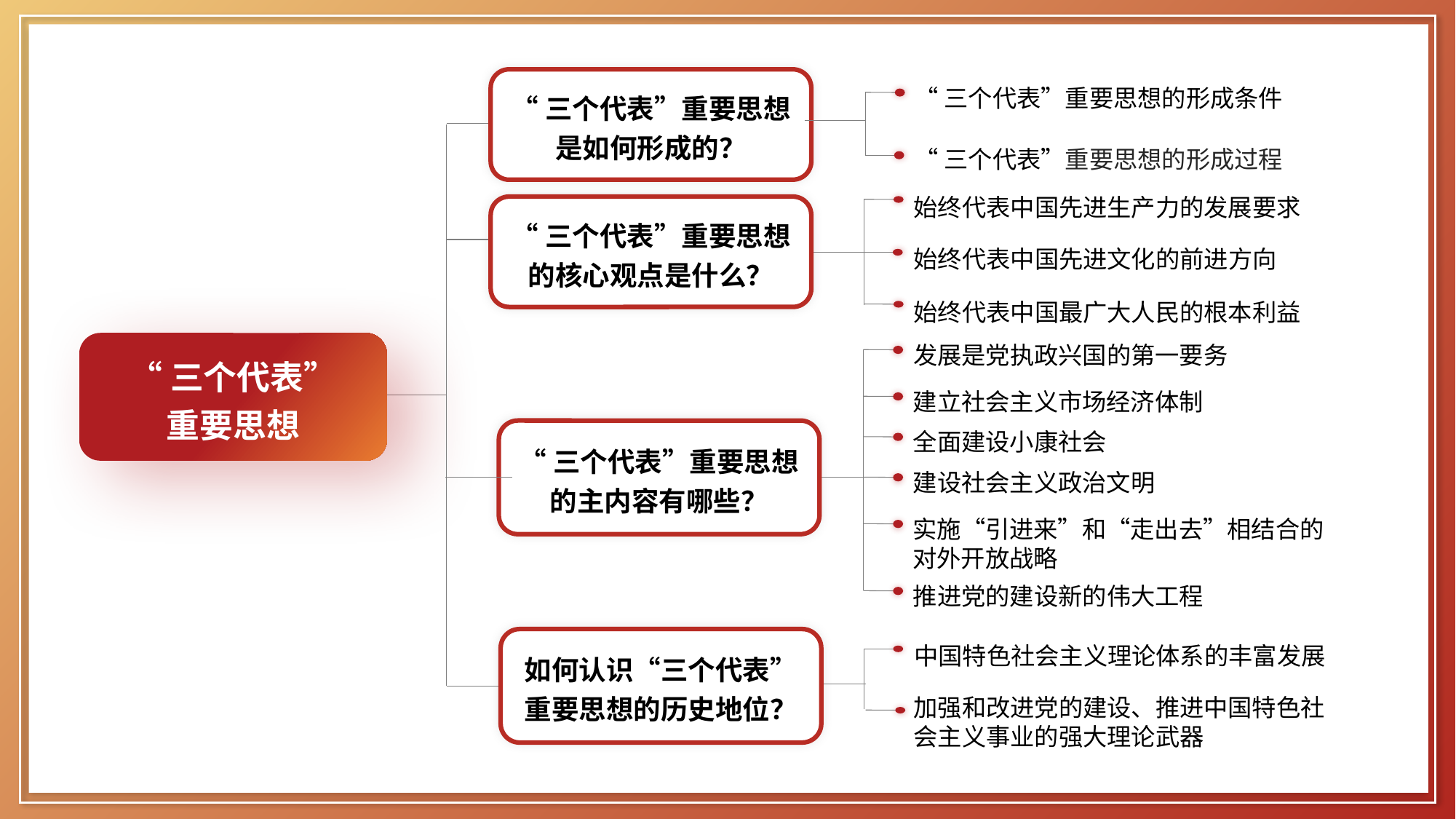

“三个代表”重要思想是如何形成的？
“三个代表”重要思想的形成条件

“三个代表”重要思想的形成过程

始终代表中国先进生产力的发展要求

始终代表中国先进文化的前进方向

始终代表中国最广大人民的根本利益

“三个代表”重要思想的核心观点是什么？
“三个代表”
重要思想
发展是党执政兴国的第一要务

建立社会主义市场经济体制

全面建设小康社会

建设社会主义政治文明

实施“引进来”和“走出去”相结合的对外开放战略

推进党的建设新的伟大工程

“三个代表”重要思想的主内容有哪些？
如何认识“三个代表”重要思想的历史地位？
中国特色社会主义理论体系的丰富发展

加强和改进党的建设、推进中国特色社会主义事业的强大理论武器